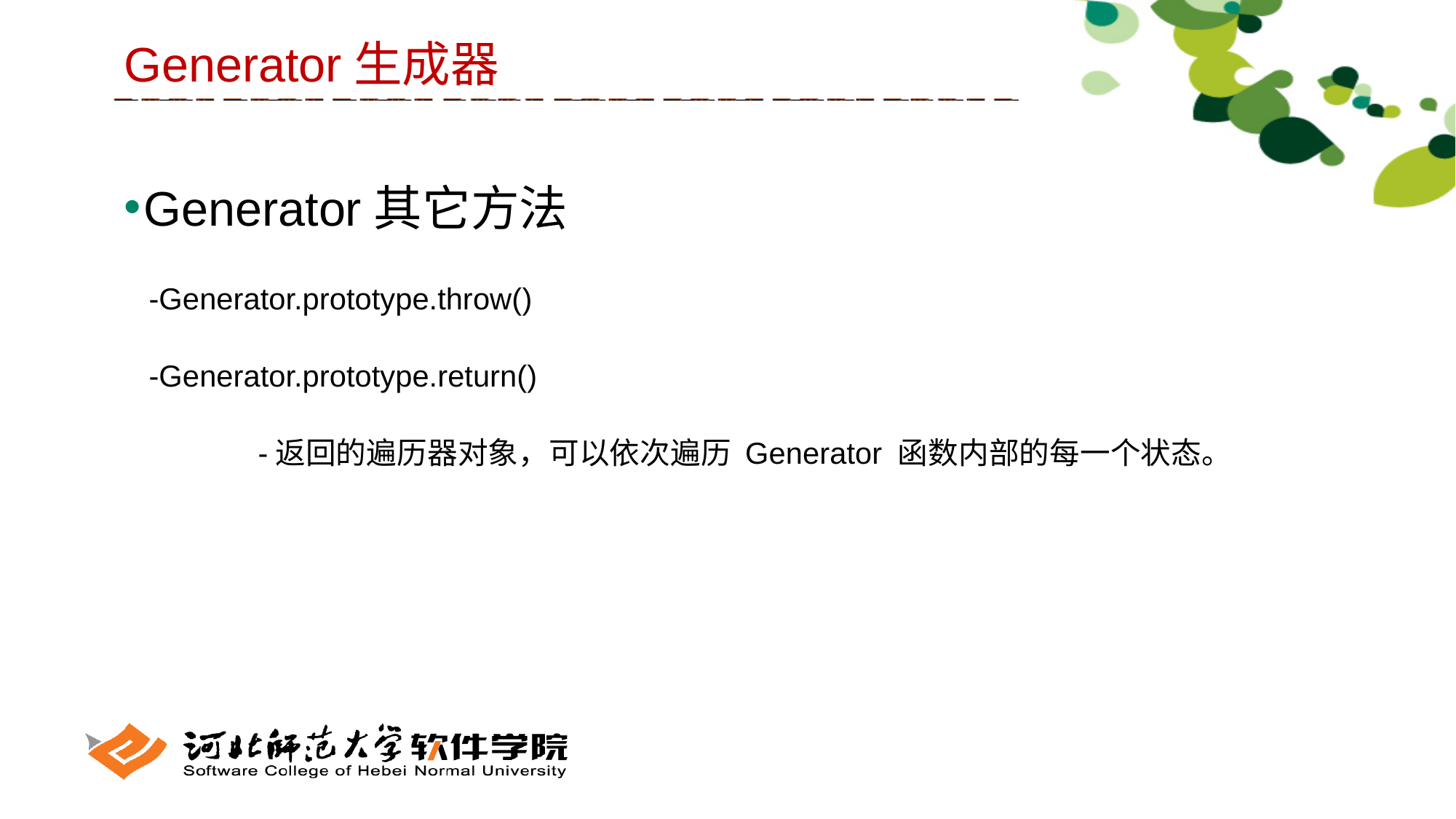

Generator生成器
Generator其它方法
   -Generator.prototype.throw()
   -Generator.prototype.return()
	   -返回的遍历器对象，可以依次遍历 Generator 函数内部的每一个状态。